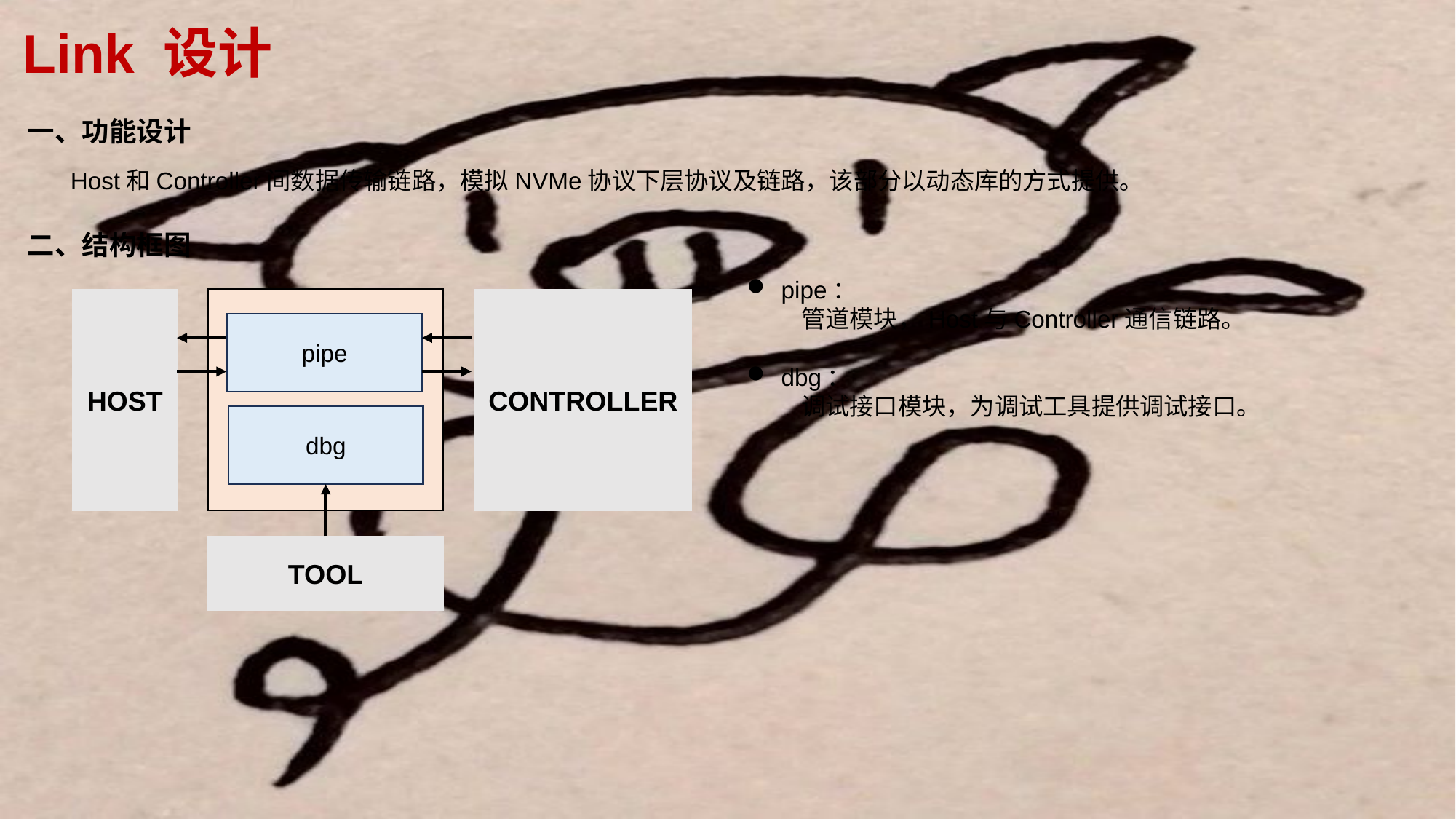

Link 设计
一、功能设计
Host和Controller间数据传输链路，模拟NVMe协议下层协议及链路，该部分以动态库的方式提供。
二、结构框图
pipe：
管道模块，Host与Controller通信链路。

dbg：
调试接口模块，为调试工具提供调试接口。
HOST

CONTROLLER
pipe
dbg
TOOL